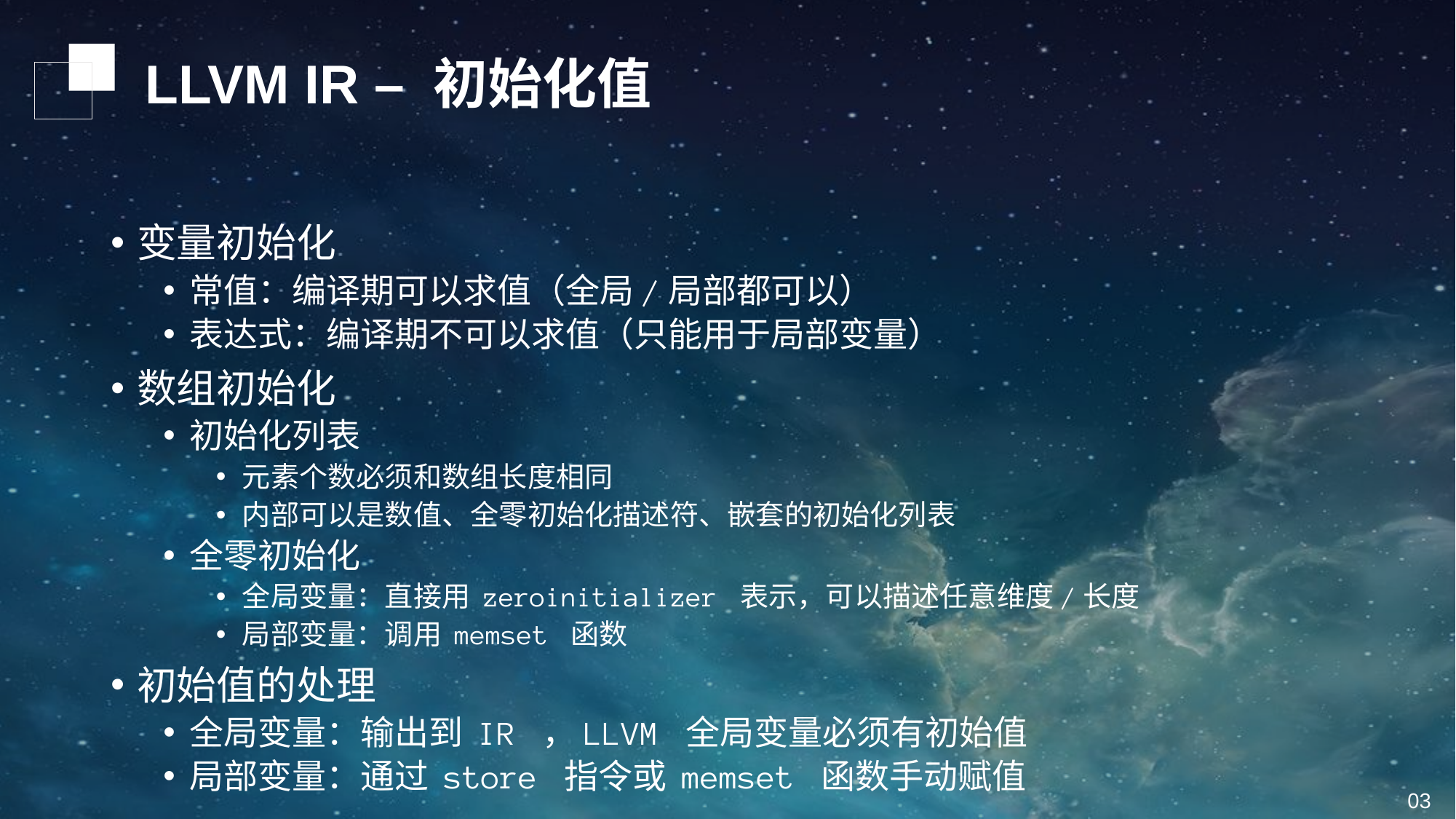

LLVM IR – 初始化值

变量初始化
常值：编译期可以求值（全局/局部都可以）
表达式：编译期不可以求值（只能用于局部变量）
数组初始化
初始化列表
元素个数必须和数组长度相同
内部可以是数值、全零初始化描述符、嵌套的初始化列表
全零初始化
全局变量：直接用 zeroinitializer 表示，可以描述任意维度/长度
局部变量：调用 memset 函数
初始值的处理
全局变量：输出到 IR ，LLVM 全局变量必须有初始值
局部变量：通过 store 指令或 memset 函数手动赋值
03